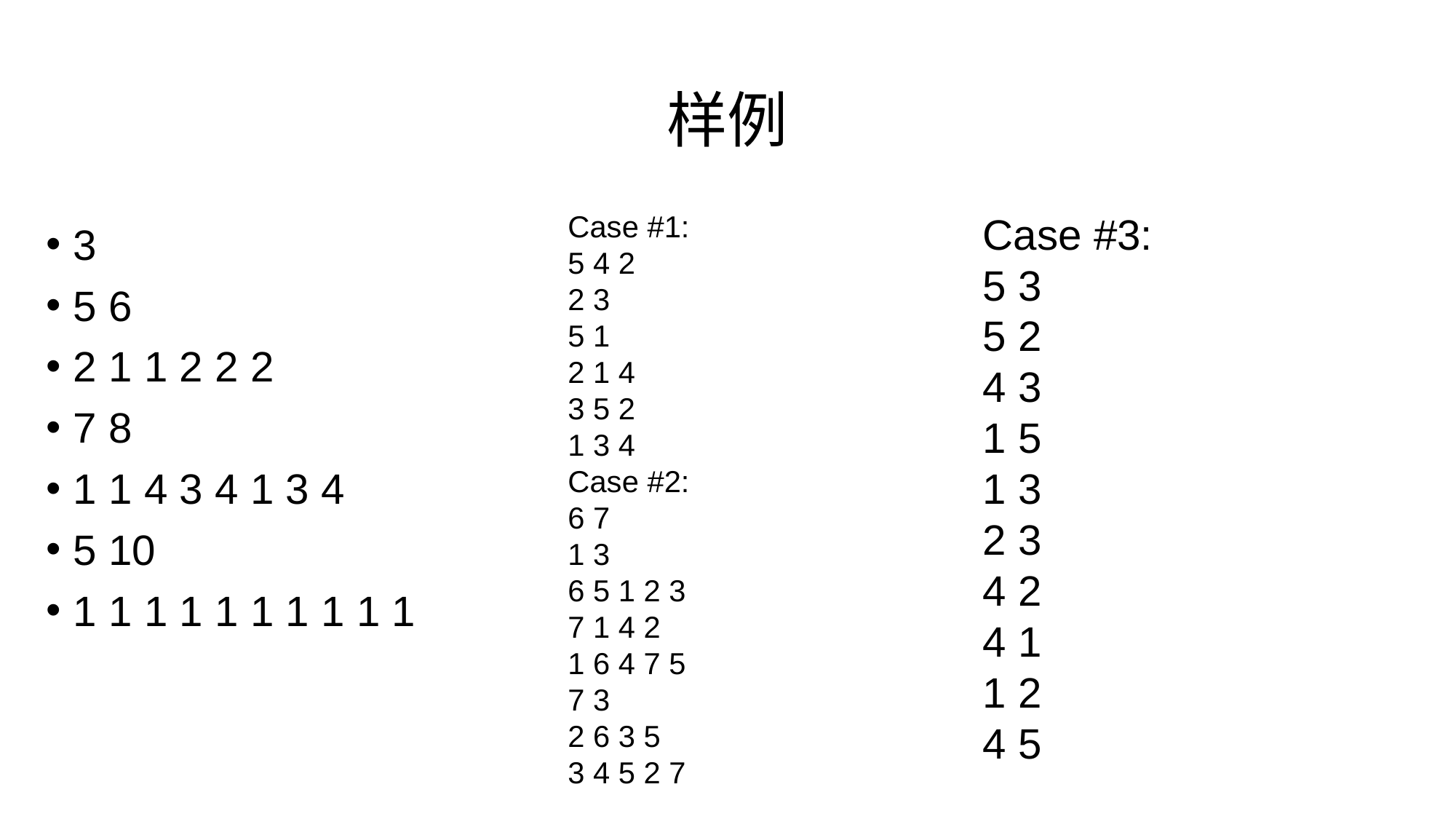

# 样例
Case #1:
5 4 2
2 3
5 1
2 1 4
3 5 2
1 3 4
Case #2:
6 7
1 3
6 5 1 2 3
7 1 4 2
1 6 4 7 5
7 3
2 6 3 5
3 4 5 2 7

Case #3:
5 3
5 2
4 3
1 5
1 3
2 3
4 2
4 1
1 2
4 5

3
5 6
2 1 1 2 2 2
7 8
1 1 4 3 4 1 3 4
5 10
1 1 1 1 1 1 1 1 1 1